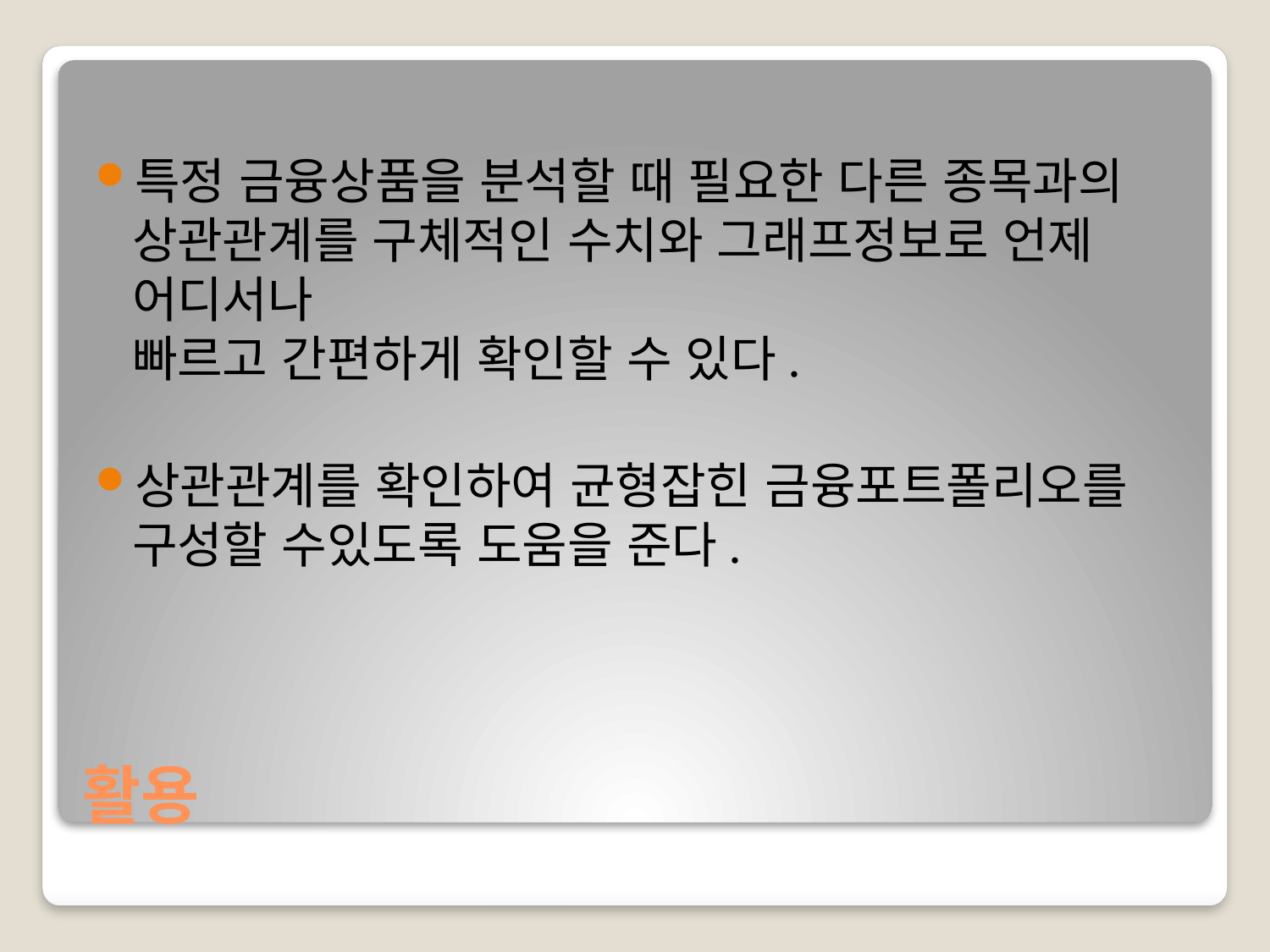

특정 금융상품을 분석할 때 필요한 다른 종목과의 상관관계를 구체적인 수치와 그래프정보로 언제 어디서나
빠르고 간편하게 확인할 수 있다.

상관관계를 확인하여 균형잡힌 금융포트폴리오를 구성할 수있도록 도움을 준다.

# 활용